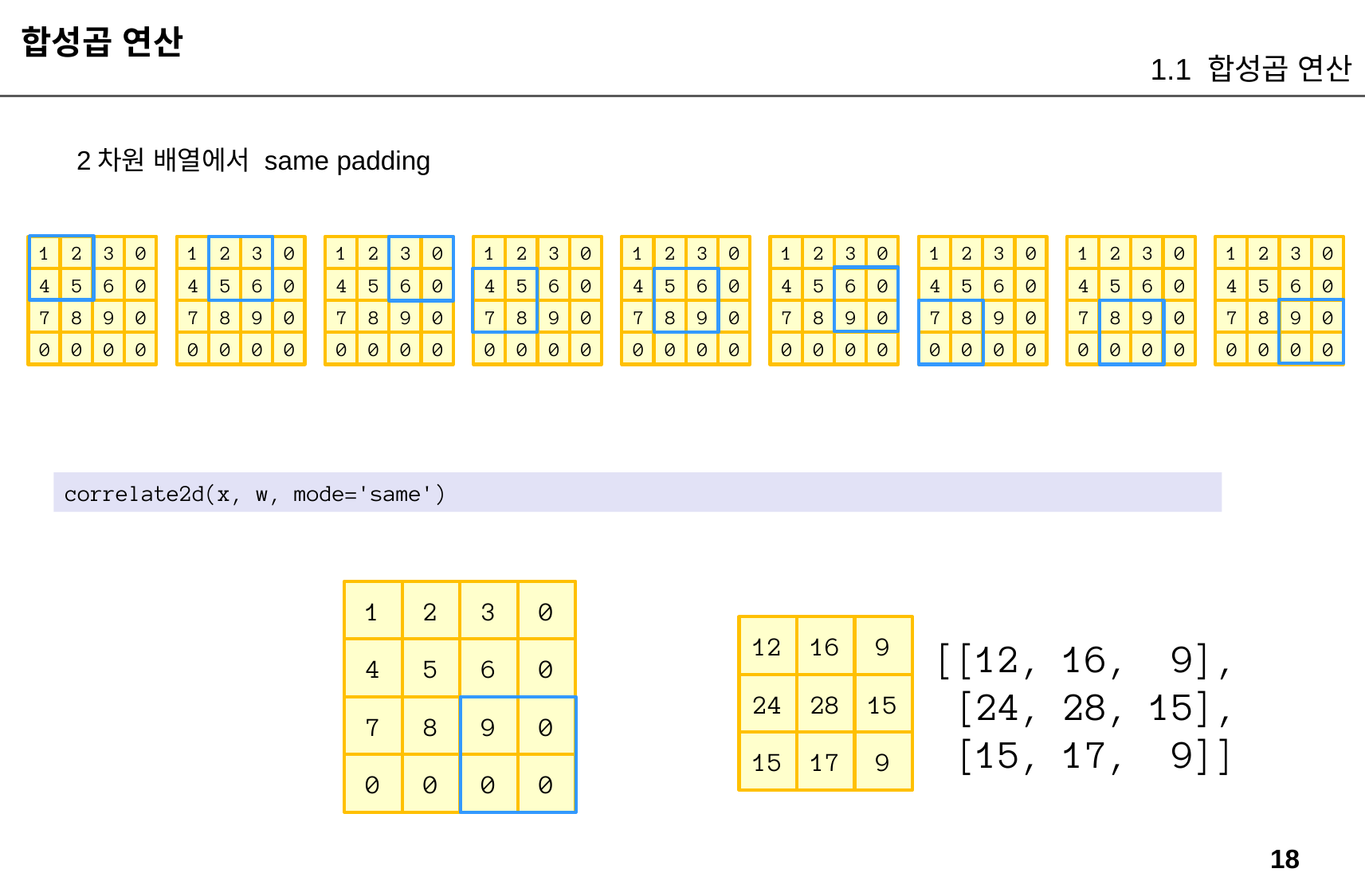

합성곱 연산
1.1 합성곱 연산
2차원 배열에서 same padding

1
2
3
0
4
5
6
0
7
8
9
0
0
0
0
0
1
2
3
0
4
5
6
0
7
8
9
0
0
0
0
0
1
2
3
0
4
5
6
0
7
8
9
0
0
0
0
0
1
2
3
0
4
5
6
0
7
8
9
0
0
0
0
0
1
2
3
0
4
5
6
0
7
8
9
0
0
0
0
0
1
2
3
0
4
5
6
0
7
8
9
0
0
0
0
0
1
2
3
0
4
5
6
0
7
8
9
0
0
0
0
0
1
2
3
0
4
5
6
0
7
8
9
0
0
0
0
0
1
2
3
0
4
5
6
0
7
8
9
0
0
0
0
0

correlate2d(x, w, mode='same')
1
2
3
0
12
16
9
[[12, 16,  9],
 [24, 28, 15],
 [15, 17,  9]]
4
5
6
0
24
28
15

7
8
9
0
15
17
9
0
0
0
0